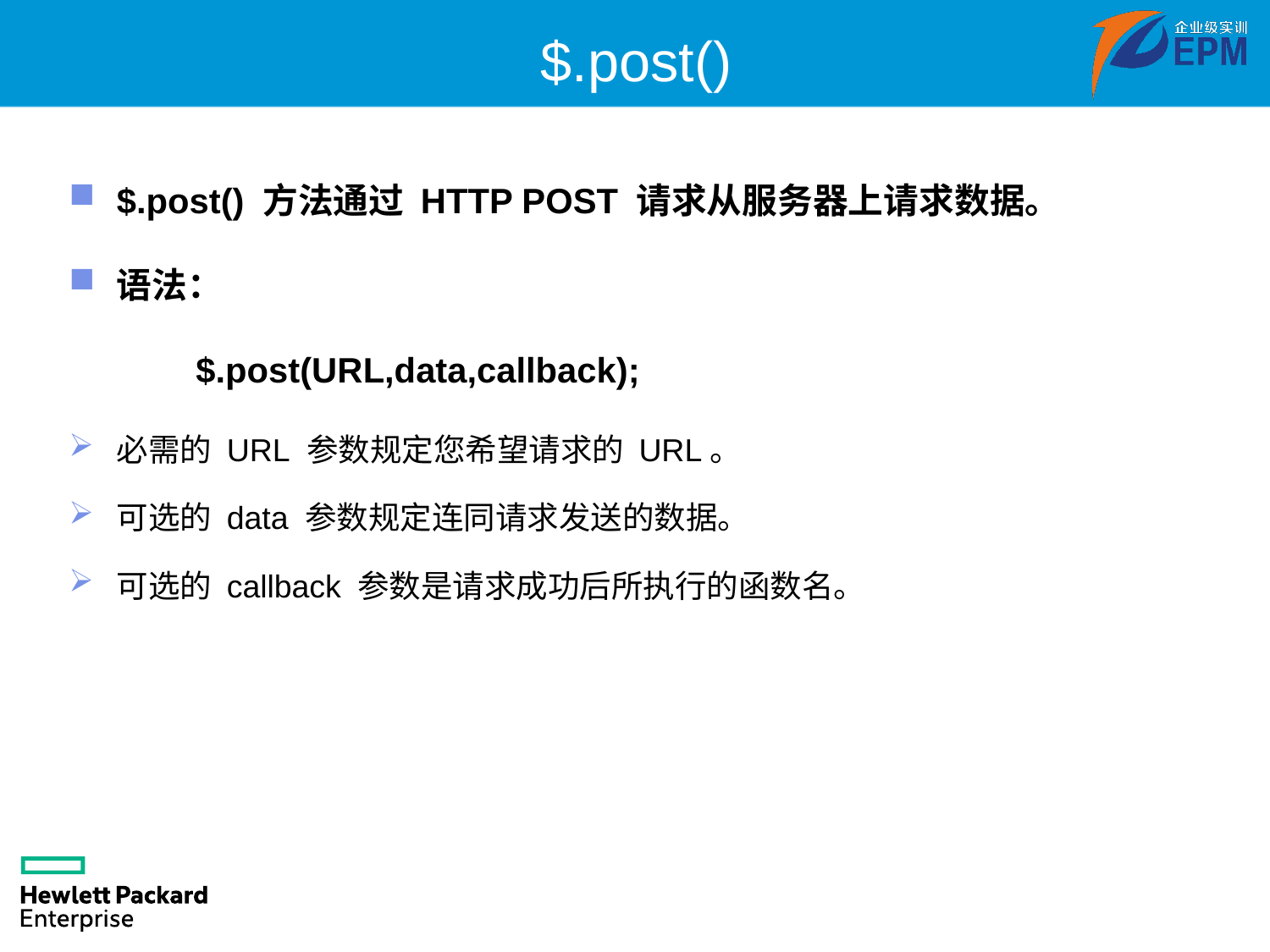

# $.post()
$.post() 方法通过 HTTP POST 请求从服务器上请求数据。
语法：
	$.post(URL,data,callback);
必需的 URL 参数规定您希望请求的 URL。
可选的 data 参数规定连同请求发送的数据。
可选的 callback 参数是请求成功后所执行的函数名。